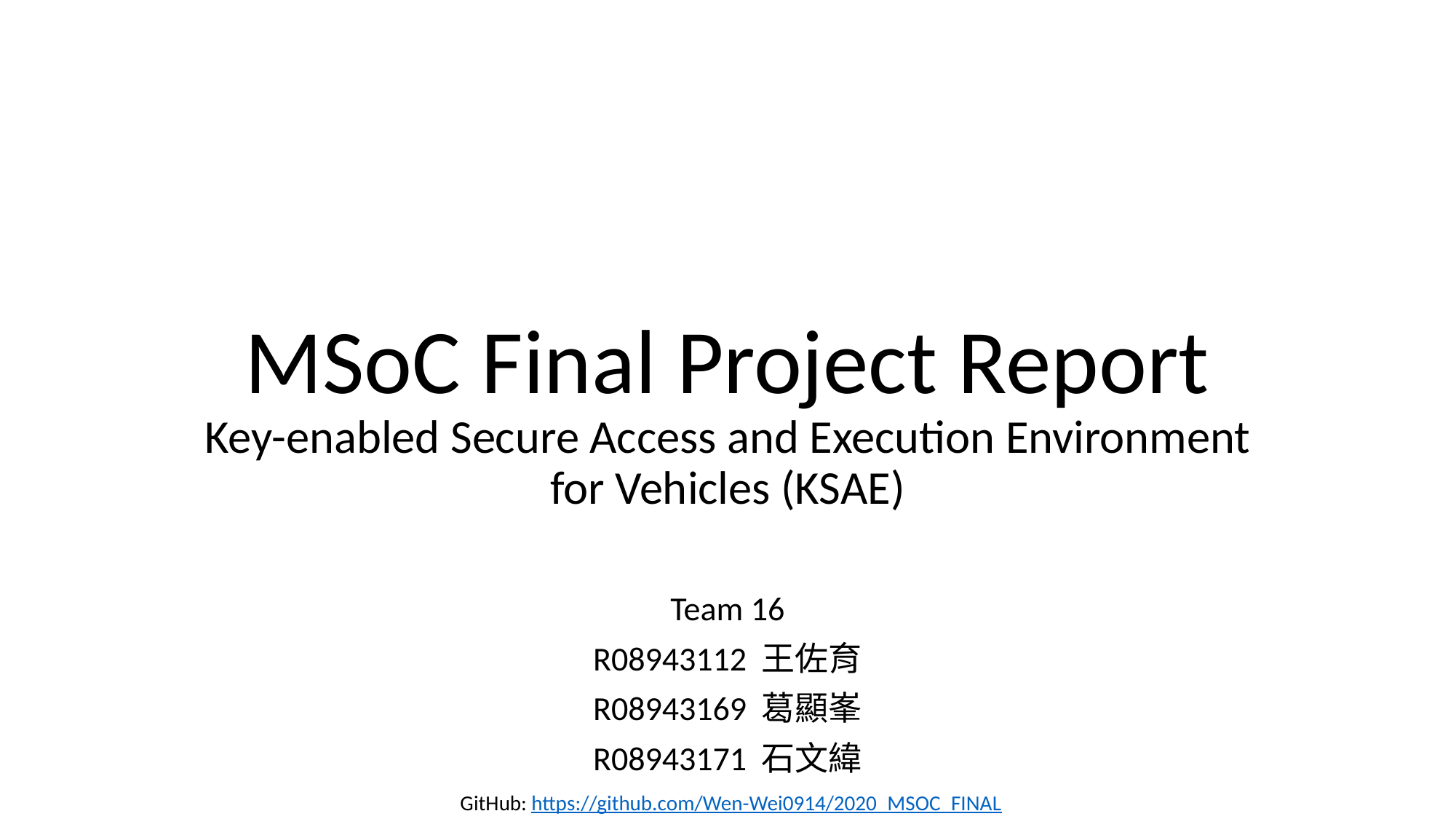

# MSoC Final Project Report Key-enabled Secure Access and Execution Environment for Vehicles (KSAE)
Team 16
R08943112 王佐育
R08943169 葛顯峯
R08943171 石文緯

GitHub: https://github.com/Wen-Wei0914/2020_MSOC_FINAL